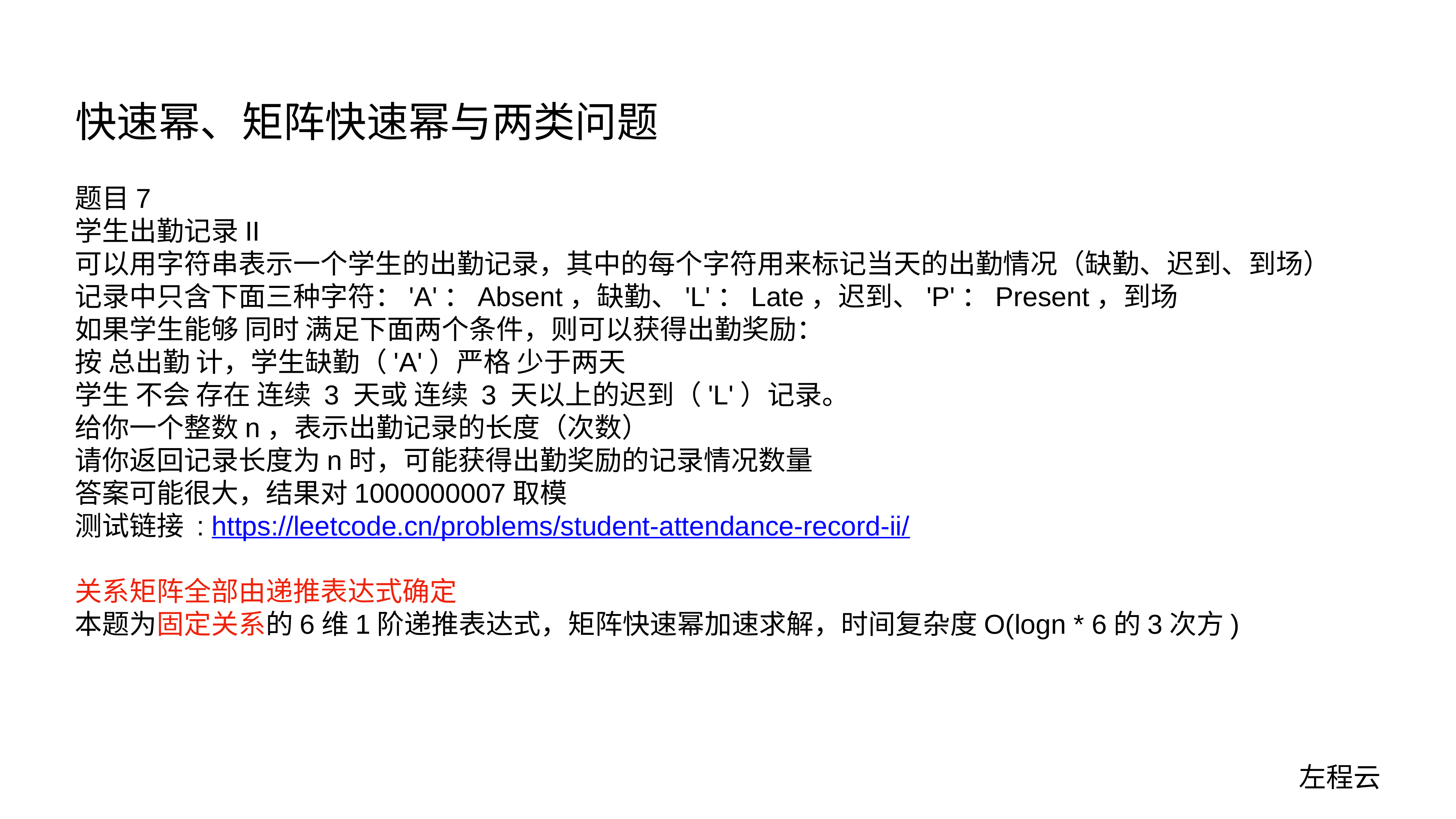

# 快速幂、矩阵快速幂与两类问题
题目7
学生出勤记录II
可以用字符串表示一个学生的出勤记录，其中的每个字符用来标记当天的出勤情况（缺勤、迟到、到场）
记录中只含下面三种字符：'A'：Absent，缺勤、'L'：Late，迟到、'P'：Present，到场
如果学生能够 同时 满足下面两个条件，则可以获得出勤奖励：
按 总出勤 计，学生缺勤（'A'）严格 少于两天
学生 不会 存在 连续 3 天或 连续 3 天以上的迟到（'L'）记录。
给你一个整数n，表示出勤记录的长度（次数）
请你返回记录长度为n时，可能获得出勤奖励的记录情况数量
答案可能很大，结果对1000000007取模
测试链接 : https://leetcode.cn/problems/student-attendance-record-ii/

关系矩阵全部由递推表达式确定
本题为固定关系的6维1阶递推表达式，矩阵快速幂加速求解，时间复杂度O(logn * 6的3次方)
左程云